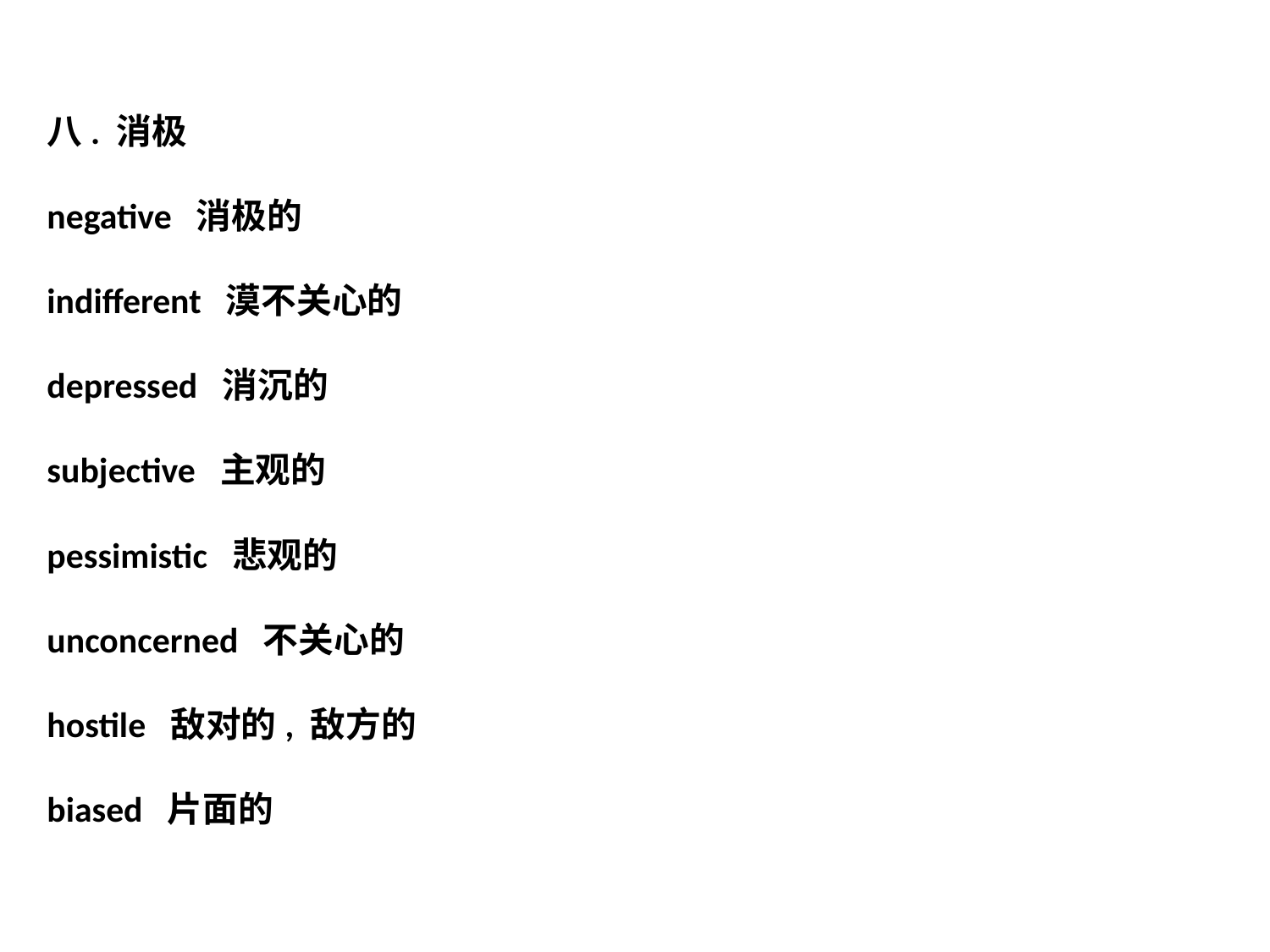

# 八. 消极 negative  消极的 indifferent  漠不关心的 depressed  消沉的 subjective  主观的 pessimistic  悲观的 unconcerned  不关心的 hostile  敌对的, 敌方的 biased  片面的